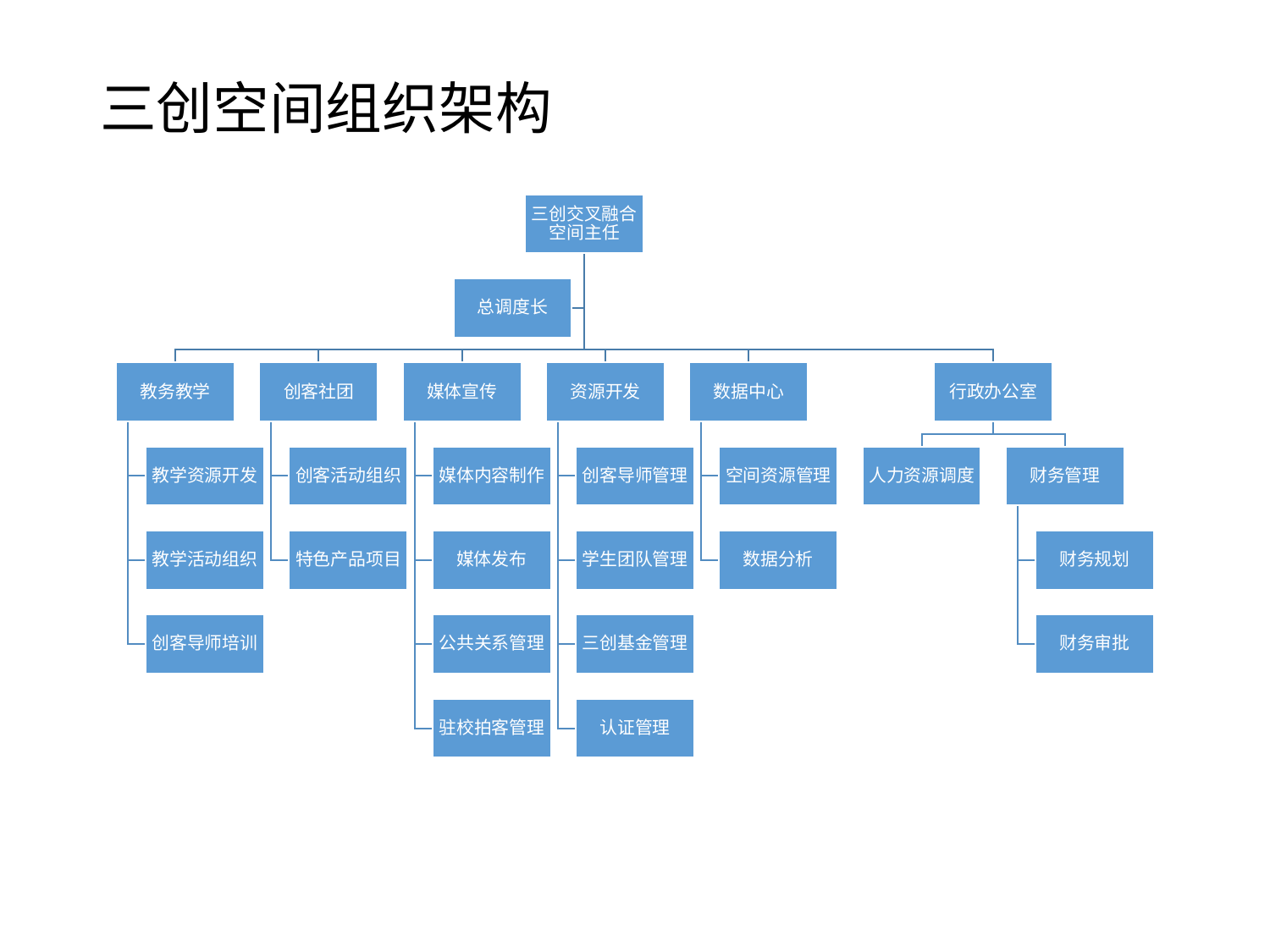

# 三创空间组织架构
三创交叉融合空间主任
教务教学
教学资源开发
教学活动组织
创客导师培训
创客社团
创客活动组织
特色产品项目
媒体宣传
媒体内容制作
媒体发布
公共关系管理
驻校拍客管理
资源开发
创客导师管理
学生团队管理
三创基金管理
认证管理
数据中心
空间资源管理
数据分析
行政办公室
人力资源调度
财务管理
财务规划
财务审批
总调度长